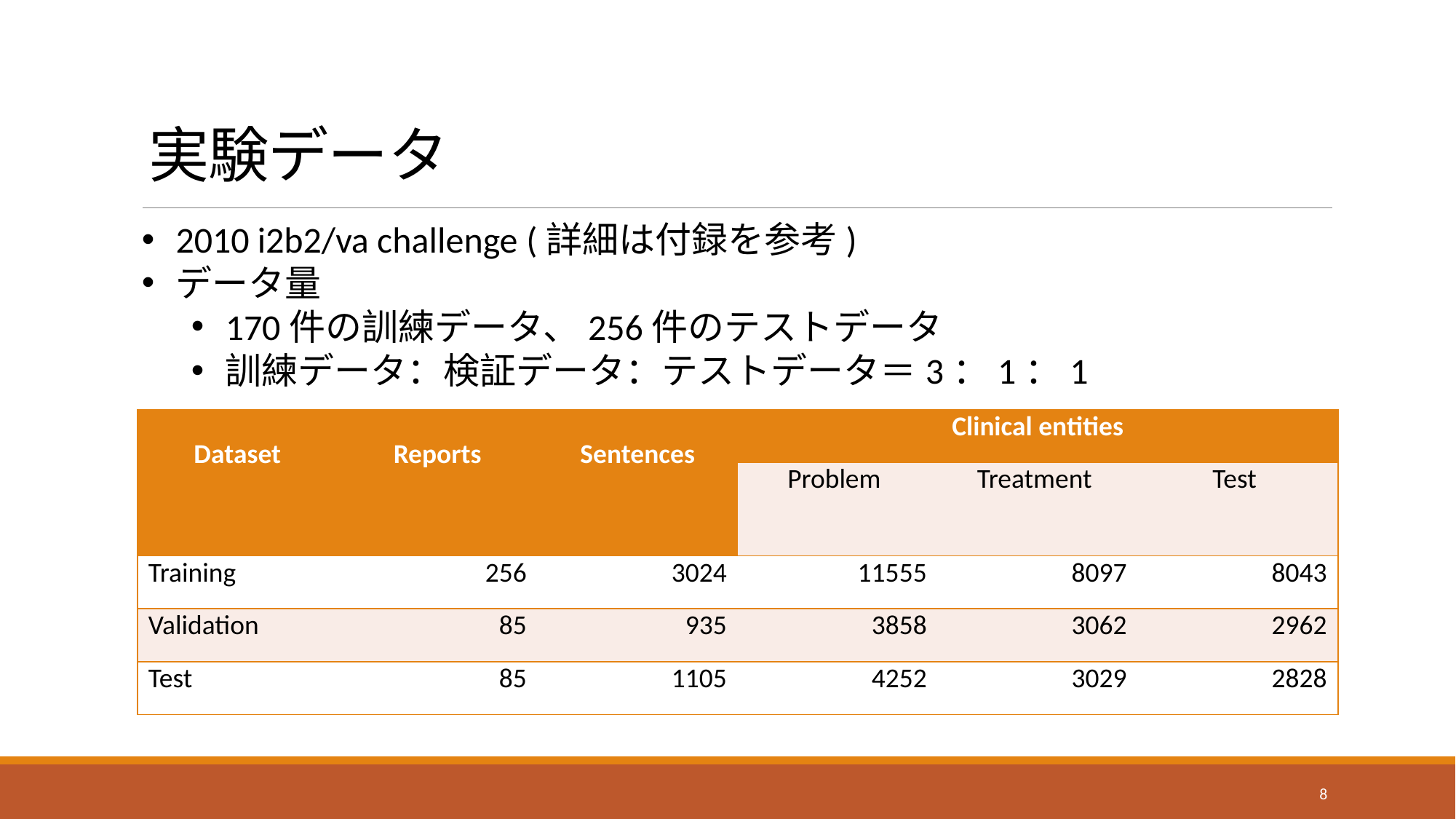

# 実験データ
2010 i2b2/va challenge (詳細は付録を参考)
データ量
170件の訓練データ、256件のテストデータ
訓練データ：検証データ：テストデータ＝3：1：1

| Dataset | Reports | Sentences | Clinical entities |  |  |
| --- | --- | --- | --- | --- | --- |
|  |  |  | Problem | Treatment | Test |
| Training | 256 | 3024 | 11555 | 8097 | 8043 |
| Validation | 85 | 935 | 3858 | 3062 | 2962 |
| Test | 85 | 1105 | 4252 | 3029 | 2828 |
8